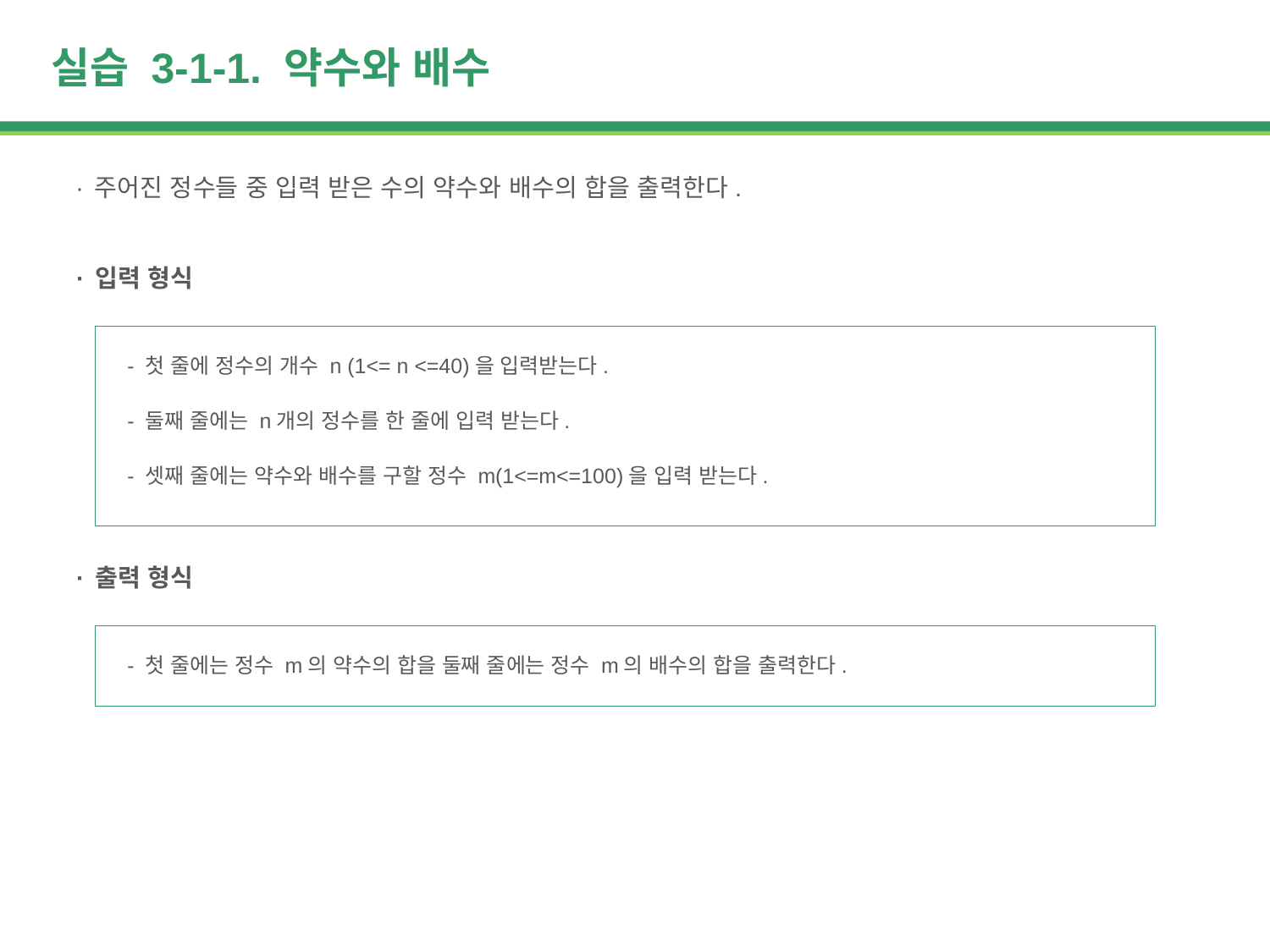

실습 3-1-1. 약수와 배수

∙ 주어진 정수들 중 입력 받은 수의 약수와 배수의 합을 출력한다.
∙ 입력 형식

- 첫 줄에 정수의 개수 n (1<= n <=40)을 입력받는다.
- 둘째 줄에는 n개의 정수를 한 줄에 입력 받는다.
- 셋째 줄에는 약수와 배수를 구할 정수 m(1<=m<=100)을 입력 받는다.
∙ 출력 형식

- 첫 줄에는 정수 m의 약수의 합을 둘째 줄에는 정수 m의 배수의 합을 출력한다.